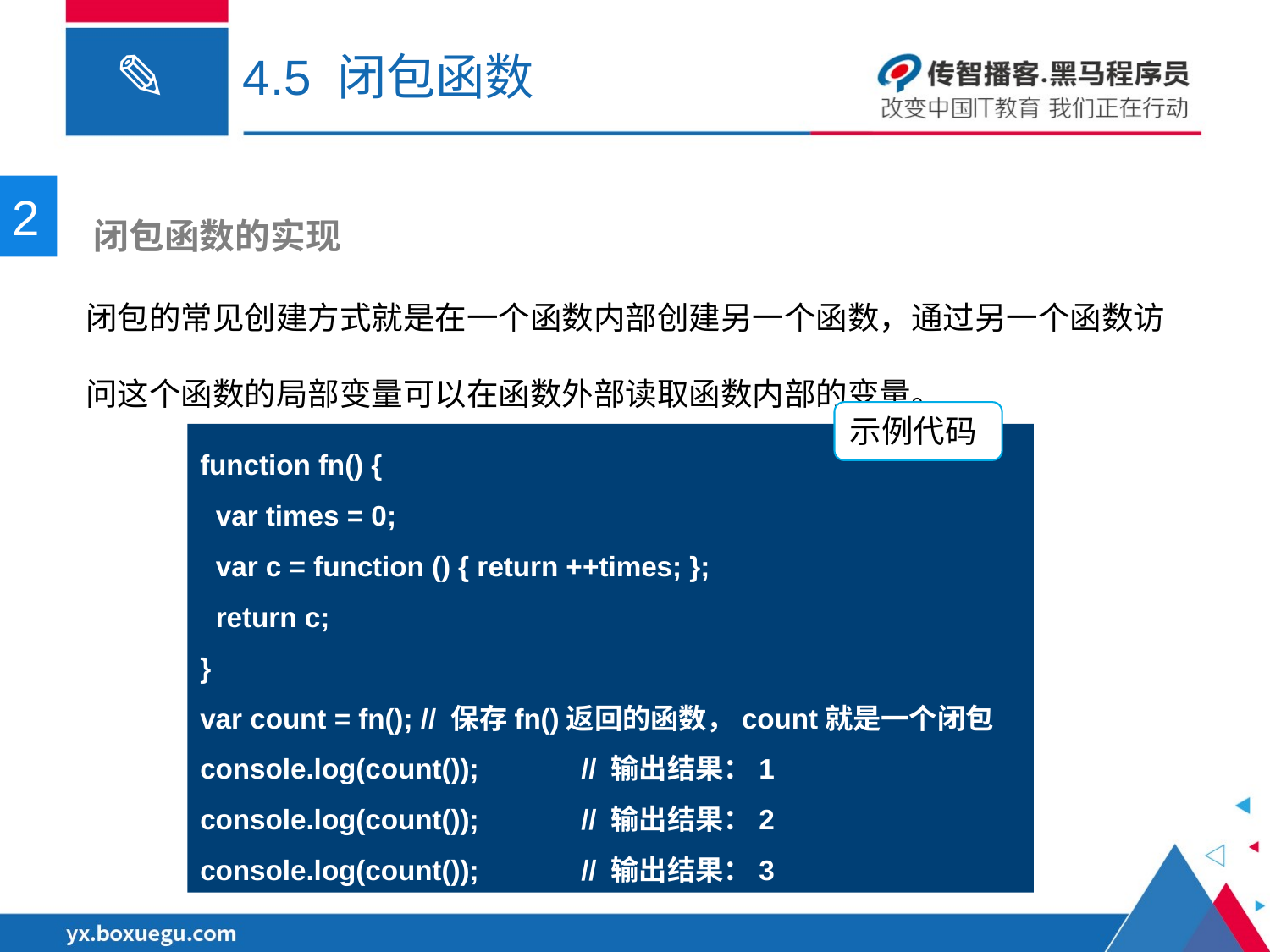

# 4.5 闭包函数

2
  闭包函数的实现
闭包的常见创建方式就是在一个函数内部创建另一个函数，通过另一个函数访问这个函数的局部变量可以在函数外部读取函数内部的变量。
示例代码
function fn() {
  var times = 0;
  var c = function () { return ++times; };
  return c;
}
var count = fn(); // 保存fn()返回的函数，count就是一个闭包
console.log(count());	// 输出结果：1
console.log(count());	// 输出结果：2
console.log(count());	// 输出结果：3